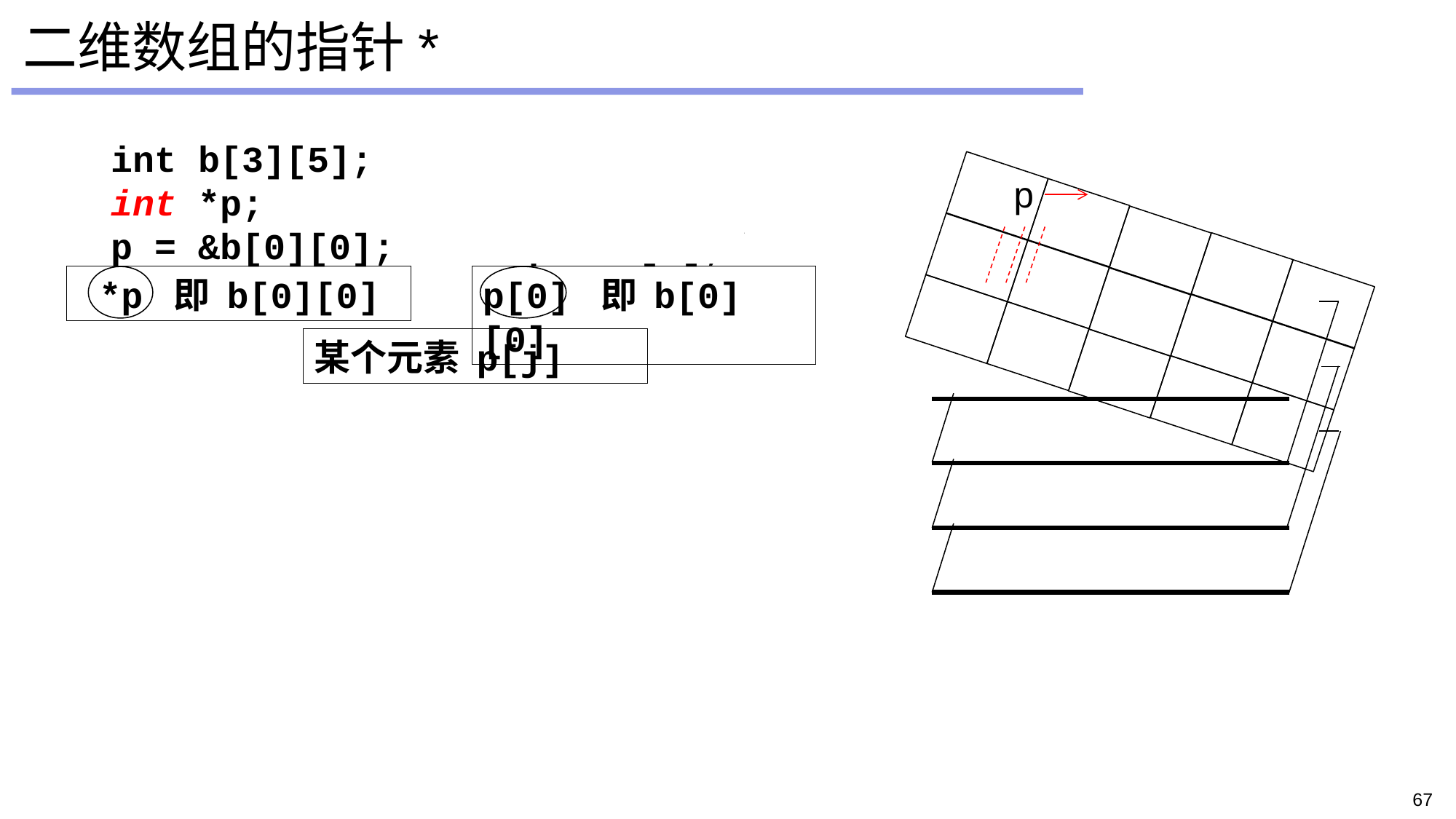

# 二维数组的指针*

int b[3][5];
int *p;
p = &b[0][0];//或“p = b[0];”
p

 *p 即 b[0][0]
p[0] 即 b[0][0]

某个元素 p[j]
67